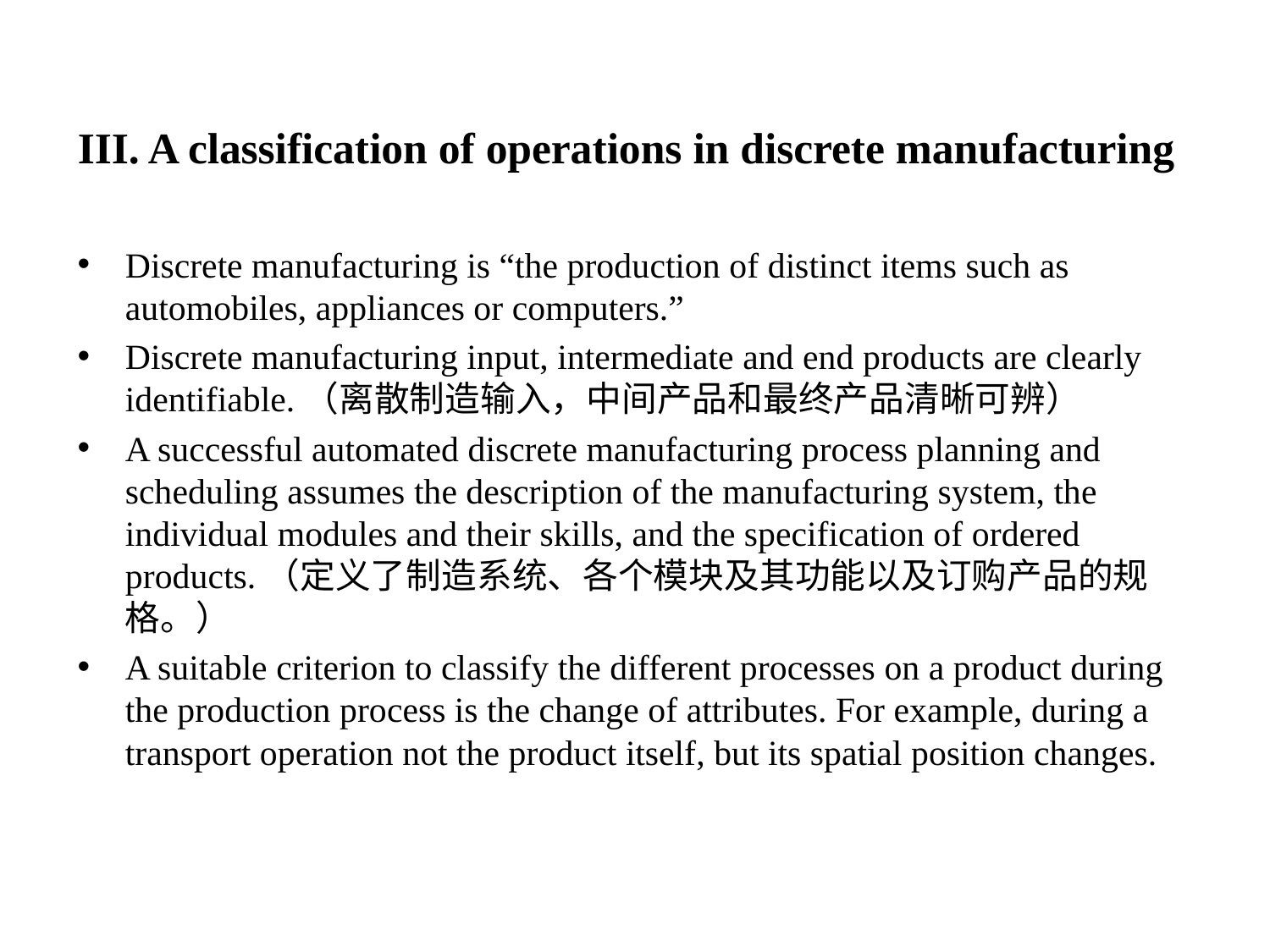

# III. A classification of operations in discrete manufacturing
Discrete manufacturing is “the production of distinct items such as automobiles, appliances or computers.”
Discrete manufacturing input, intermediate and end products are clearly identifiable.（离散制造输入，中间产品和最终产品清晰可辨）
A successful automated discrete manufacturing process planning and scheduling assumes the description of the manufacturing system, the individual modules and their skills, and the specification of ordered products.（定义了制造系统、各个模块及其功能以及订购产品的规格。）
A suitable criterion to classify the different processes on a product during the production process is the change of attributes. For example, during a transport operation not the product itself, but its spatial position changes.